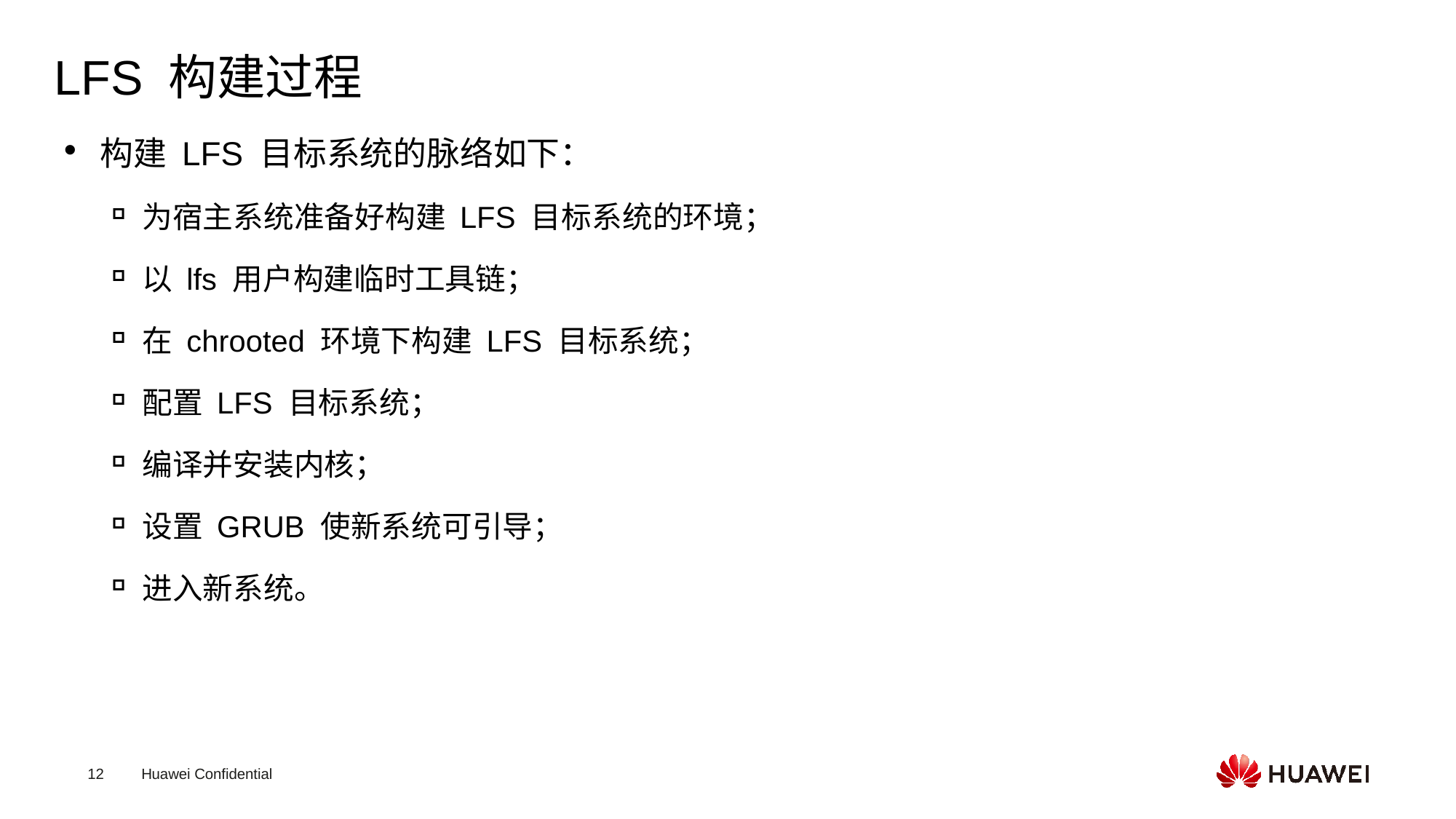

# LFS 构建过程
构建 LFS 目标系统的脉络如下：
为宿主系统准备好构建 LFS 目标系统的环境；
以 lfs 用户构建临时工具链；
在 chrooted 环境下构建 LFS 目标系统；
配置 LFS 目标系统；
编译并安装内核；
设置 GRUB 使新系统可引导；
进入新系统。